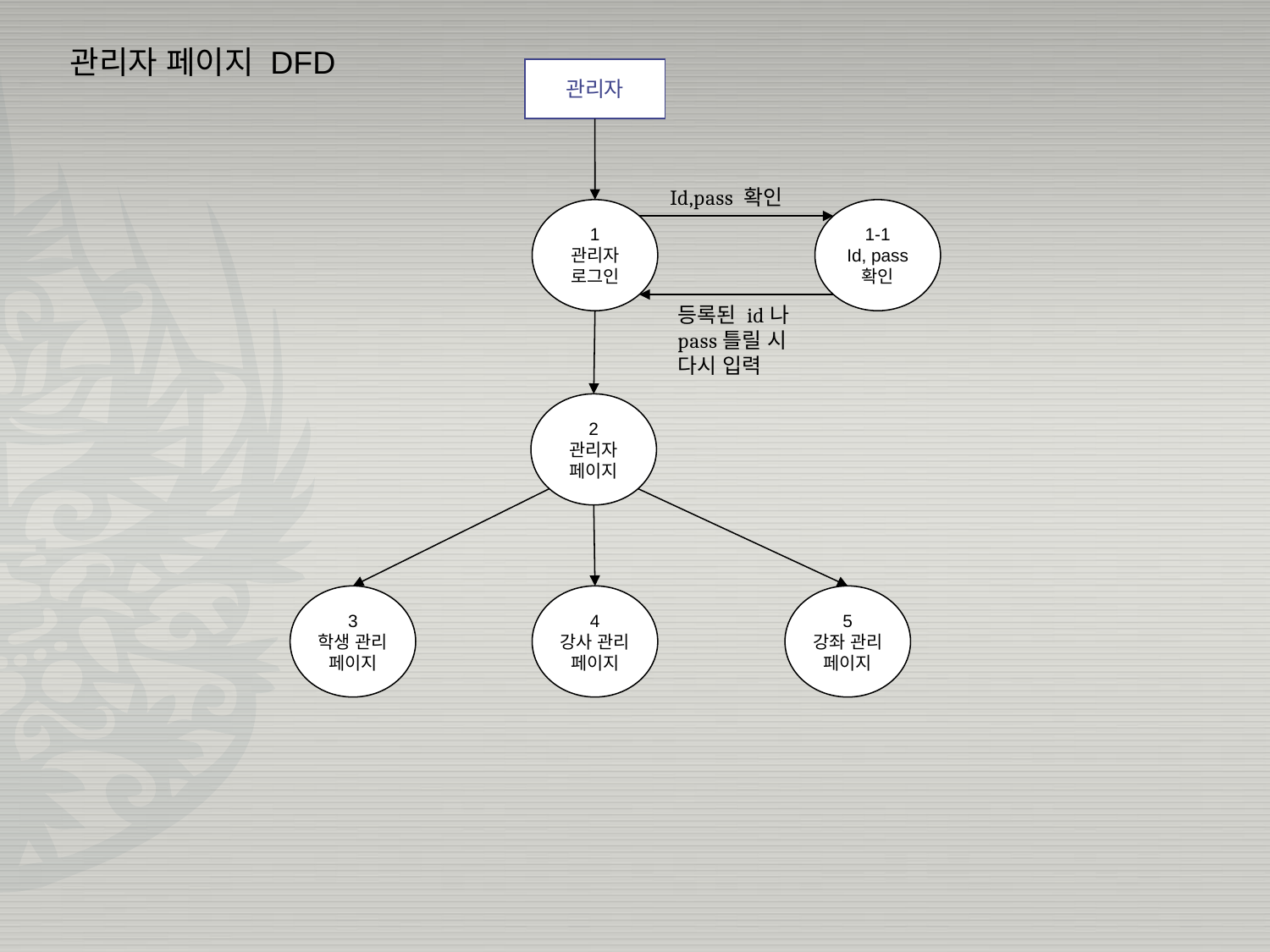

관리자 페이지 DFD
관리자
Id,pass 확인
1
관리자
로그인
1-1
Id, pass
확인
등록된 id나 pass틀릴 시 다시 입력
2
관리자
페이지
3
학생 관리
페이지
4
강사 관리
페이지
5
강좌 관리
페이지